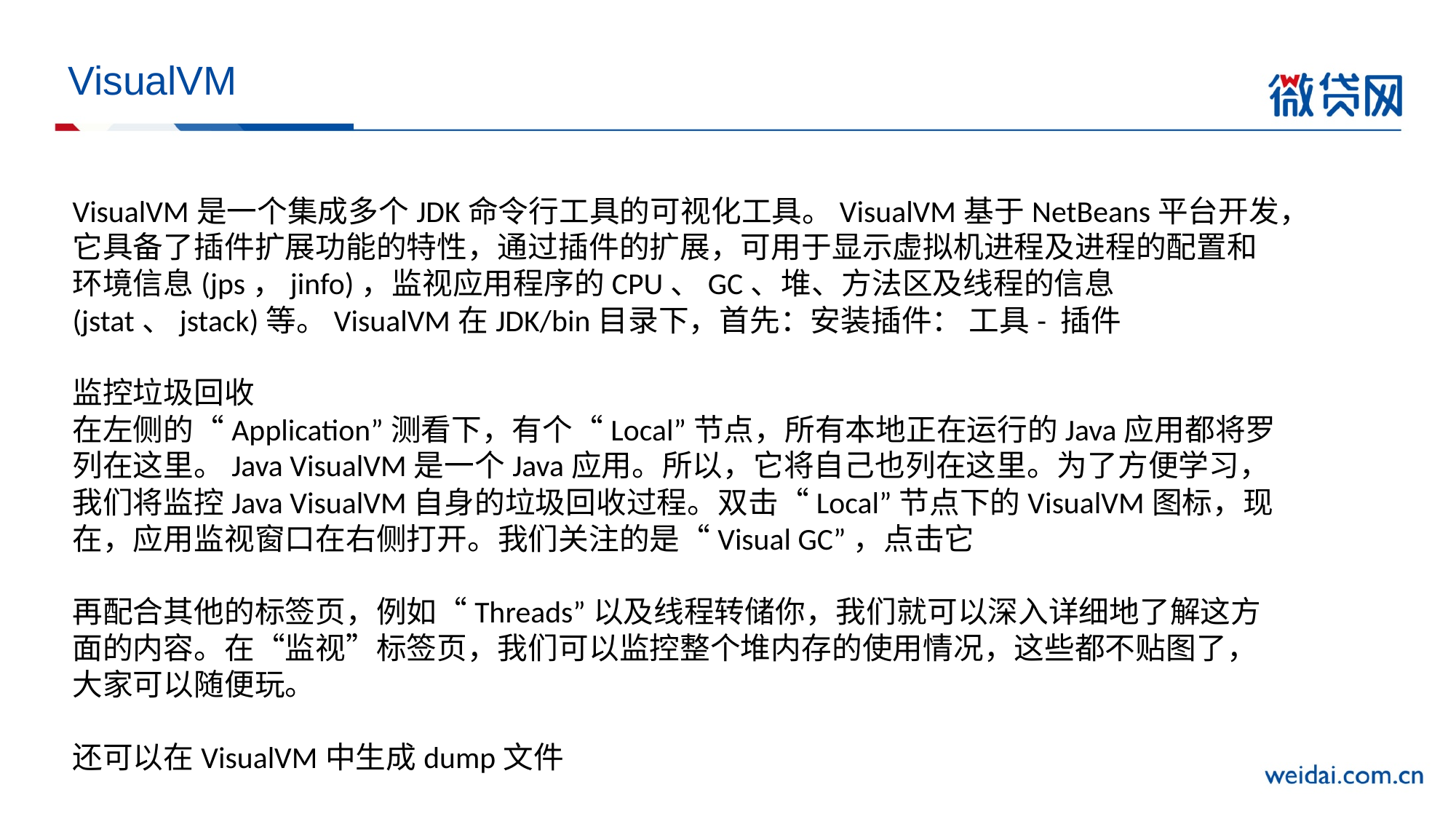

# VisualVM
VisualVM是一个集成多个JDK命令行工具的可视化工具。VisualVM基于NetBeans平台开发，它具备了插件扩展功能的特性，通过插件的扩展，可用于显示虚拟机进程及进程的配置和环境信息(jps，jinfo)，监视应用程序的CPU、GC、堆、方法区及线程的信息(jstat、jstack)等。VisualVM在JDK/bin目录下，首先：安装插件： 工具- 插件

监控垃圾回收
在左侧的“Application”测看下，有个“Local”节点，所有本地正在运行的Java应用都将罗列在这里。Java VisualVM是一个Java应用。所以，它将自己也列在这里。为了方便学习，我们将监控Java VisualVM自身的垃圾回收过程。双击“Local”节点下的VisualVM图标，现在，应用监视窗口在右侧打开。我们关注的是“Visual GC”，点击它

再配合其他的标签页，例如“Threads”以及线程转储你，我们就可以深入详细地了解这方面的内容。在“监视”标签页，我们可以监控整个堆内存的使用情况，这些都不贴图了，大家可以随便玩。

还可以在VisualVM中生成dump文件